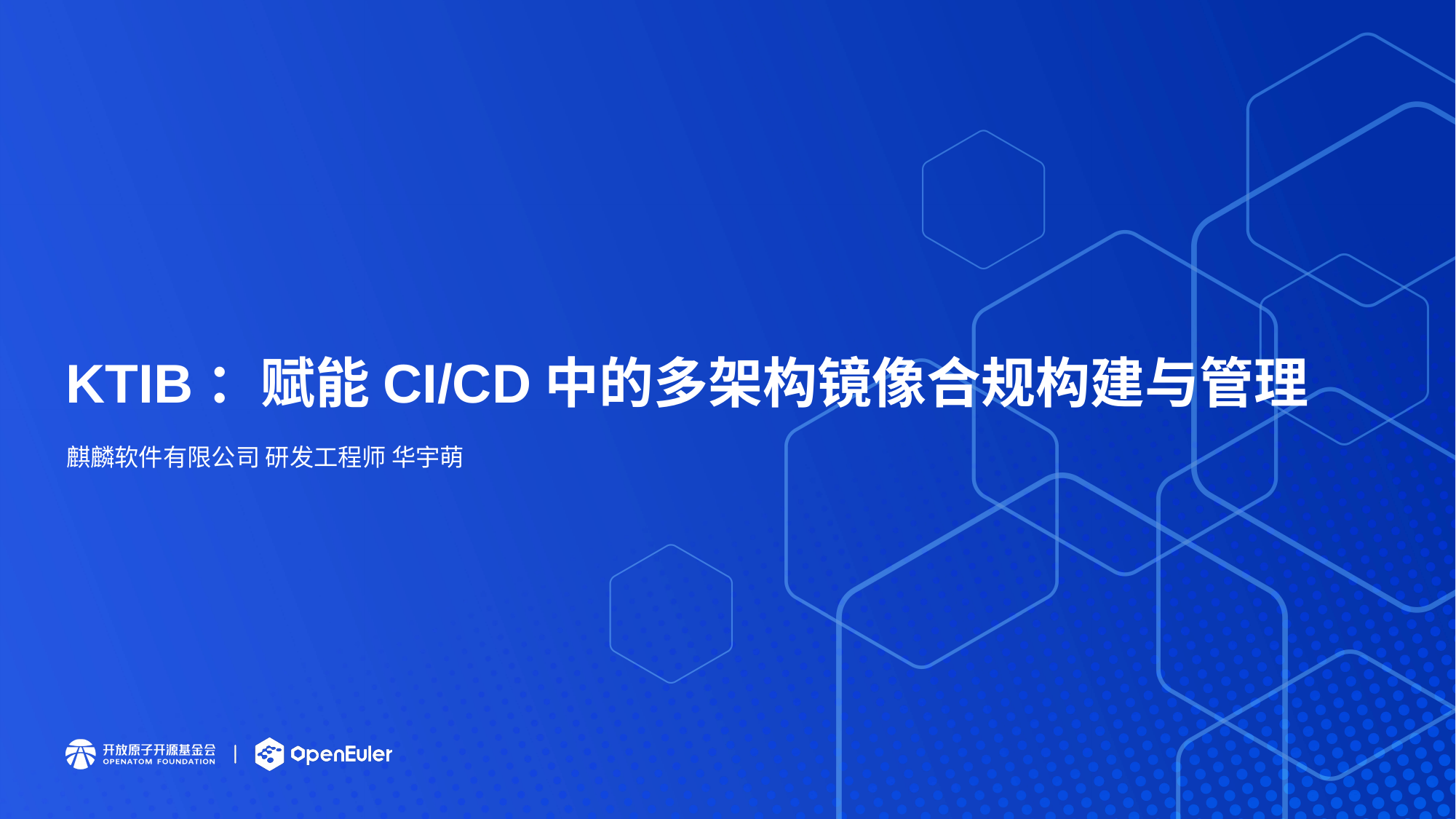

# KTIB：赋能CI/CD中的多架构镜像合规构建与管理
麒麟软件有限公司 研发工程师 华宇萌